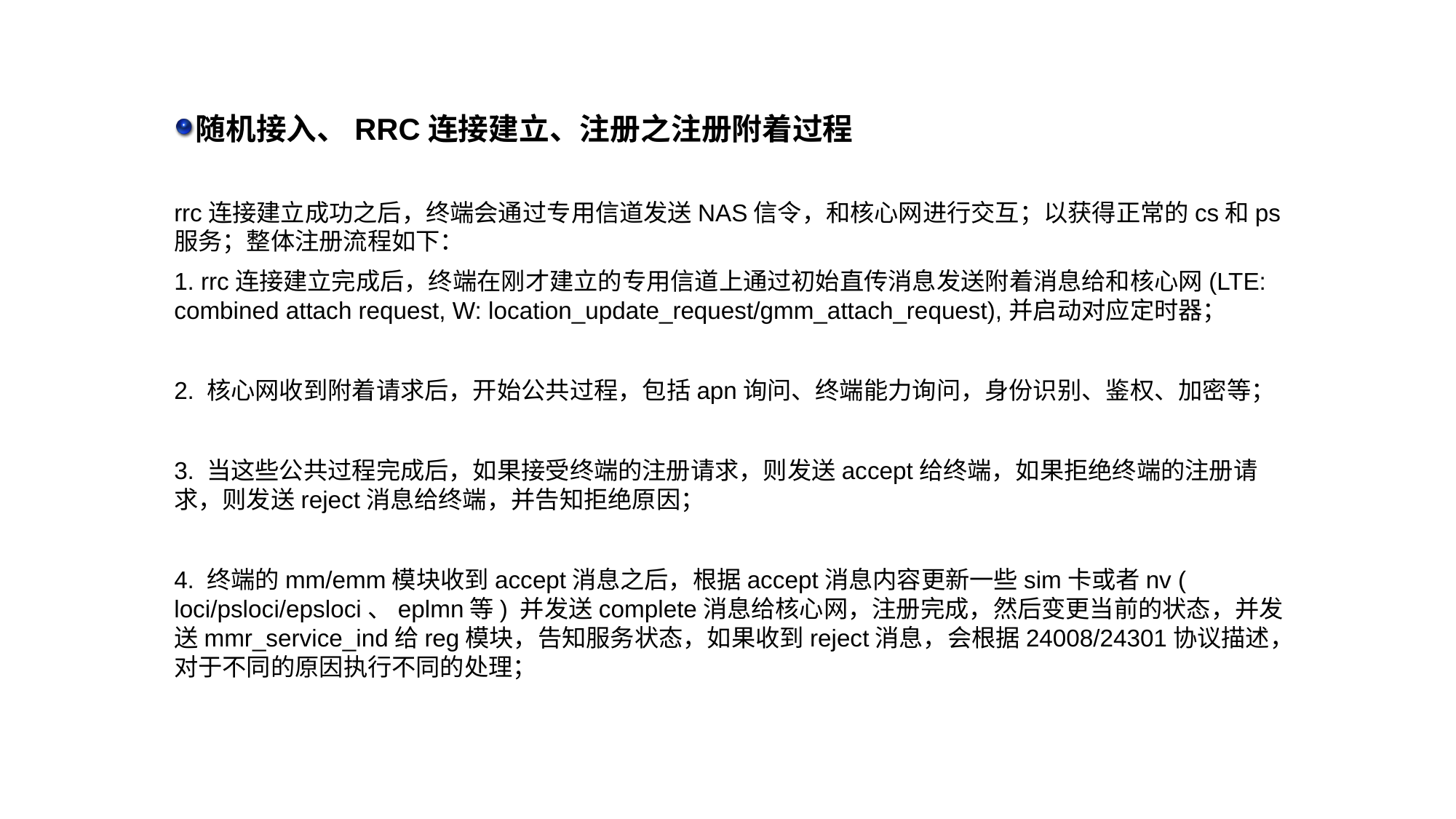

随机接入、RRC连接建立、注册之注册附着过程

rrc连接建立成功之后，终端会通过专用信道发送NAS信令，和核心网进行交互；以获得正常的cs和ps服务；整体注册流程如下：
1. rrc连接建立完成后，终端在刚才建立的专用信道上通过初始直传消息发送附着消息给和核心网(LTE: combined attach request, W: location_update_request/gmm_attach_request),并启动对应定时器；

2. 核心网收到附着请求后，开始公共过程，包括apn询问、终端能力询问，身份识别、鉴权、加密等；

3. 当这些公共过程完成后，如果接受终端的注册请求，则发送accept给终端，如果拒绝终端的注册请求，则发送reject消息给终端，并告知拒绝原因；

4. 终端的mm/emm模块收到accept消息之后，根据accept消息内容更新一些sim卡或者nv ( loci/psloci/epsloci、eplmn等) 并发送complete消息给核心网，注册完成，然后变更当前的状态，并发送mmr_service_ind给reg模块，告知服务状态，如果收到reject消息，会根据24008/24301协议描述，对于不同的原因执行不同的处理；